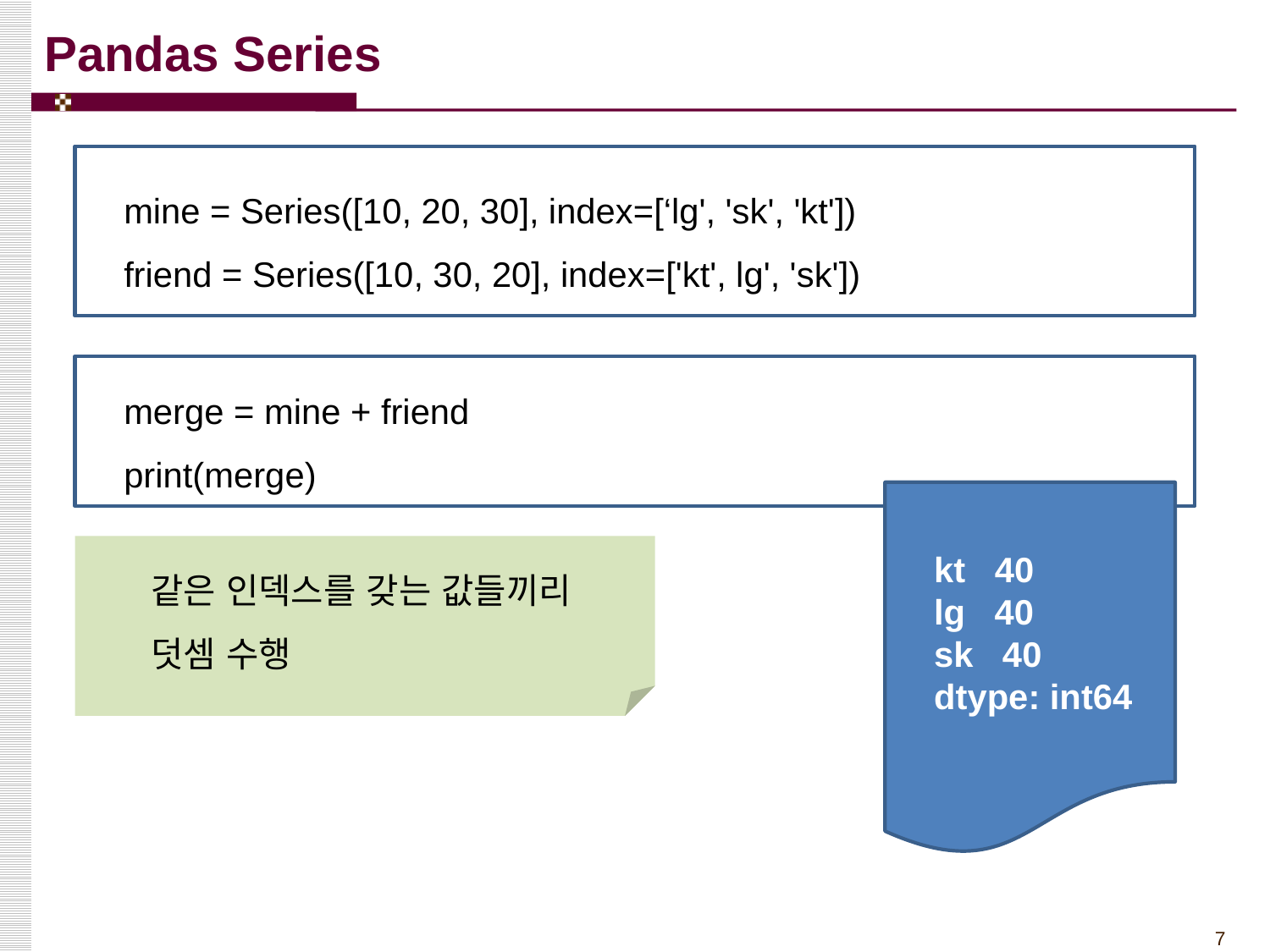

# Pandas Series
mine = Series([10, 20, 30], index=[‘lg', 'sk', 'kt'])
friend = Series([10, 30, 20], index=['kt', lg', 'sk'])
merge = mine + friend
print(merge)
kt   40
lg   40
sk   40
dtype: int64
같은 인덱스를 갖는 값들끼리 덧셈 수행